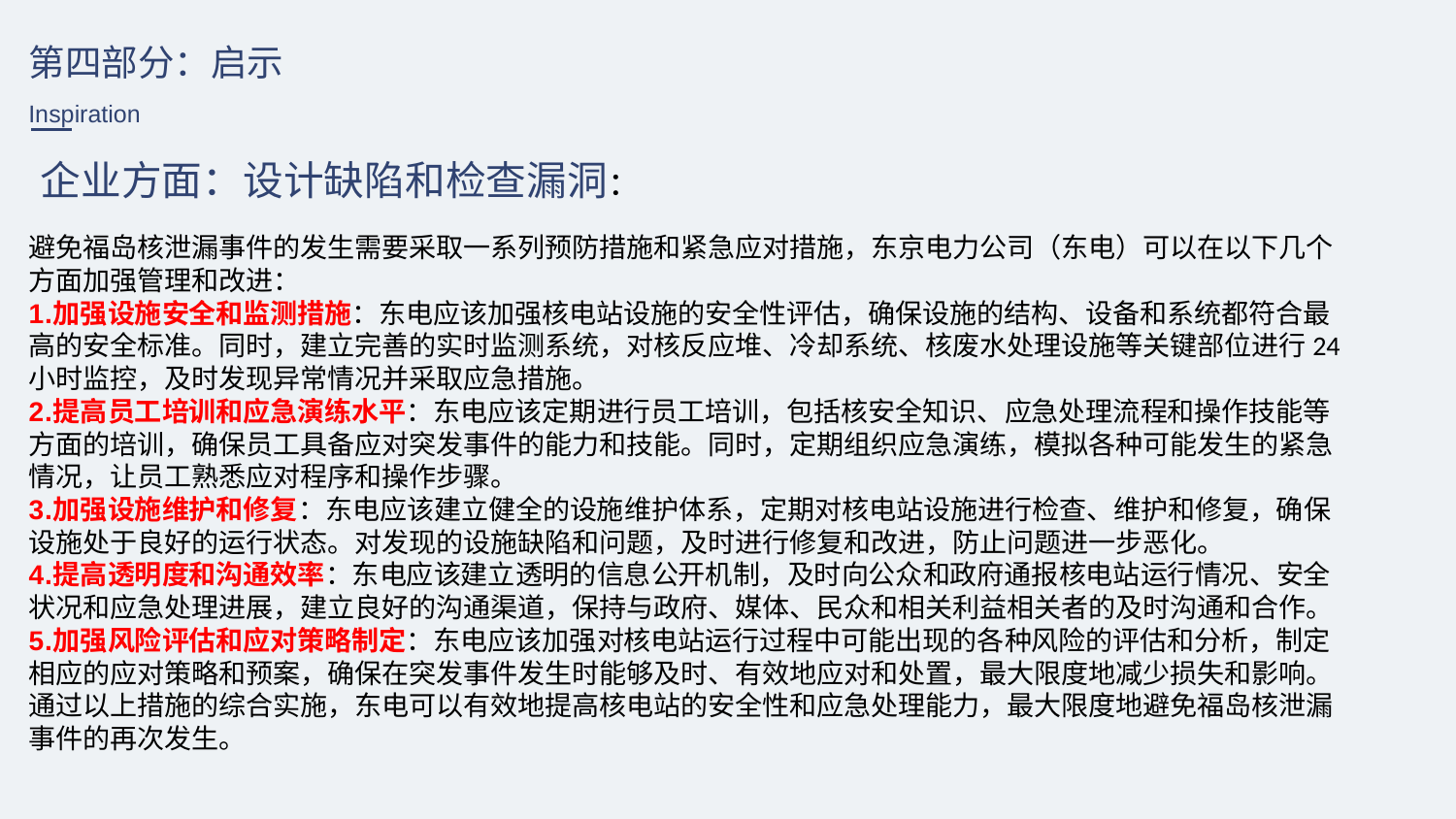

第四部分：启示
Inspiration
企业方面：设计缺陷和检查漏洞：
避免福岛核泄漏事件的发生需要采取一系列预防措施和紧急应对措施，东京电力公司（东电）可以在以下几个方面加强管理和改进：
加强设施安全和监测措施：东电应该加强核电站设施的安全性评估，确保设施的结构、设备和系统都符合最高的安全标准。同时，建立完善的实时监测系统，对核反应堆、冷却系统、核废水处理设施等关键部位进行24小时监控，及时发现异常情况并采取应急措施。
提高员工培训和应急演练水平：东电应该定期进行员工培训，包括核安全知识、应急处理流程和操作技能等方面的培训，确保员工具备应对突发事件的能力和技能。同时，定期组织应急演练，模拟各种可能发生的紧急情况，让员工熟悉应对程序和操作步骤。
加强设施维护和修复：东电应该建立健全的设施维护体系，定期对核电站设施进行检查、维护和修复，确保设施处于良好的运行状态。对发现的设施缺陷和问题，及时进行修复和改进，防止问题进一步恶化。
提高透明度和沟通效率：东电应该建立透明的信息公开机制，及时向公众和政府通报核电站运行情况、安全状况和应急处理进展，建立良好的沟通渠道，保持与政府、媒体、民众和相关利益相关者的及时沟通和合作。
加强风险评估和应对策略制定：东电应该加强对核电站运行过程中可能出现的各种风险的评估和分析，制定相应的应对策略和预案，确保在突发事件发生时能够及时、有效地应对和处置，最大限度地减少损失和影响。
通过以上措施的综合实施，东电可以有效地提高核电站的安全性和应急处理能力，最大限度地避免福岛核泄漏事件的再次发生。